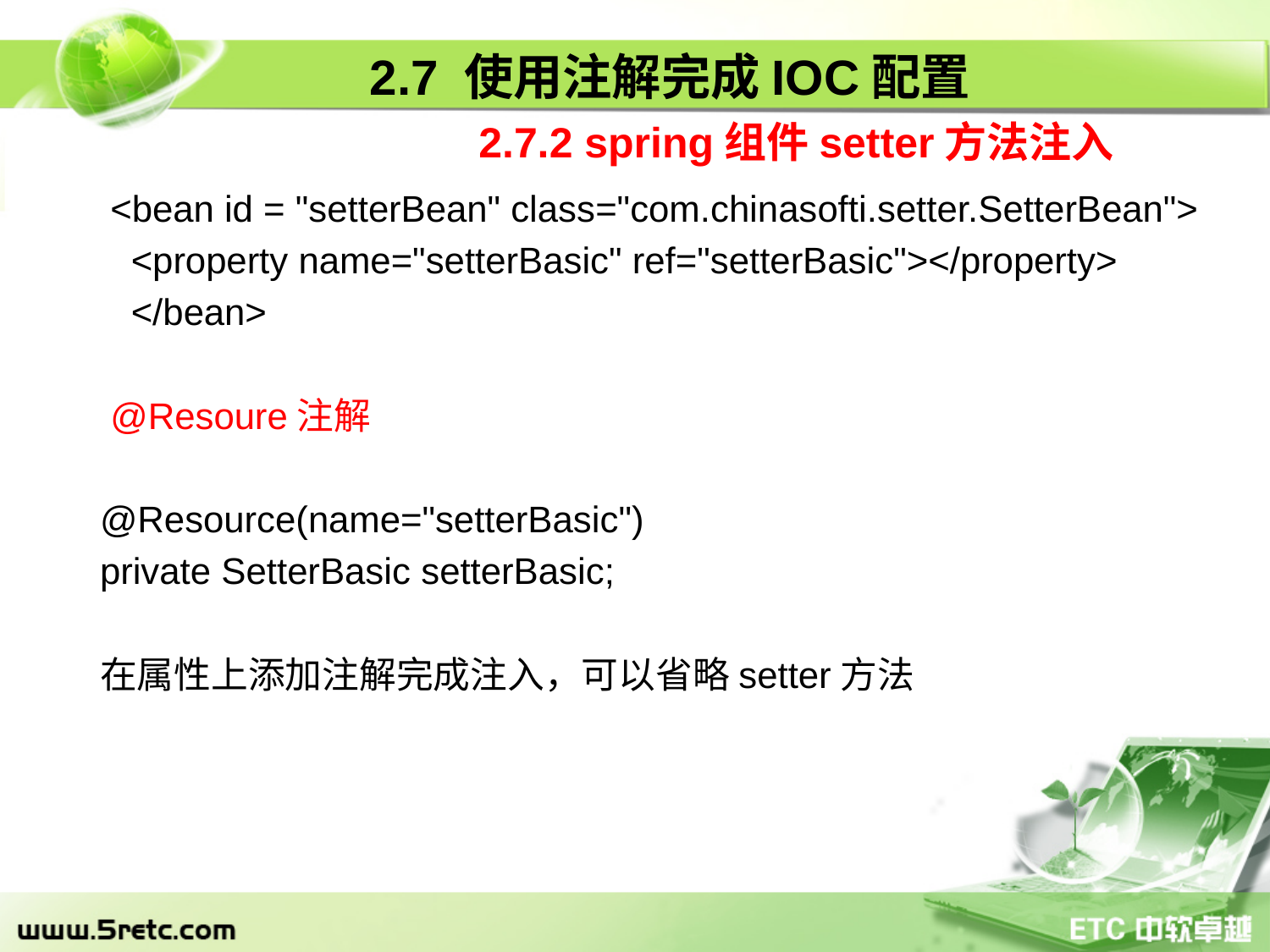

2.7 使用注解完成IOC配置

2.7.2 spring组件setter方法注入

 <bean id = "setterBean" class="com.chinasofti.setter.SetterBean">
   <property name="setterBasic" ref="setterBasic"></property>
   </bean>

 @Resoure注解

@Resource(name="setterBasic")
private SetterBasic setterBasic;

在属性上添加注解完成注入，可以省略setter方法